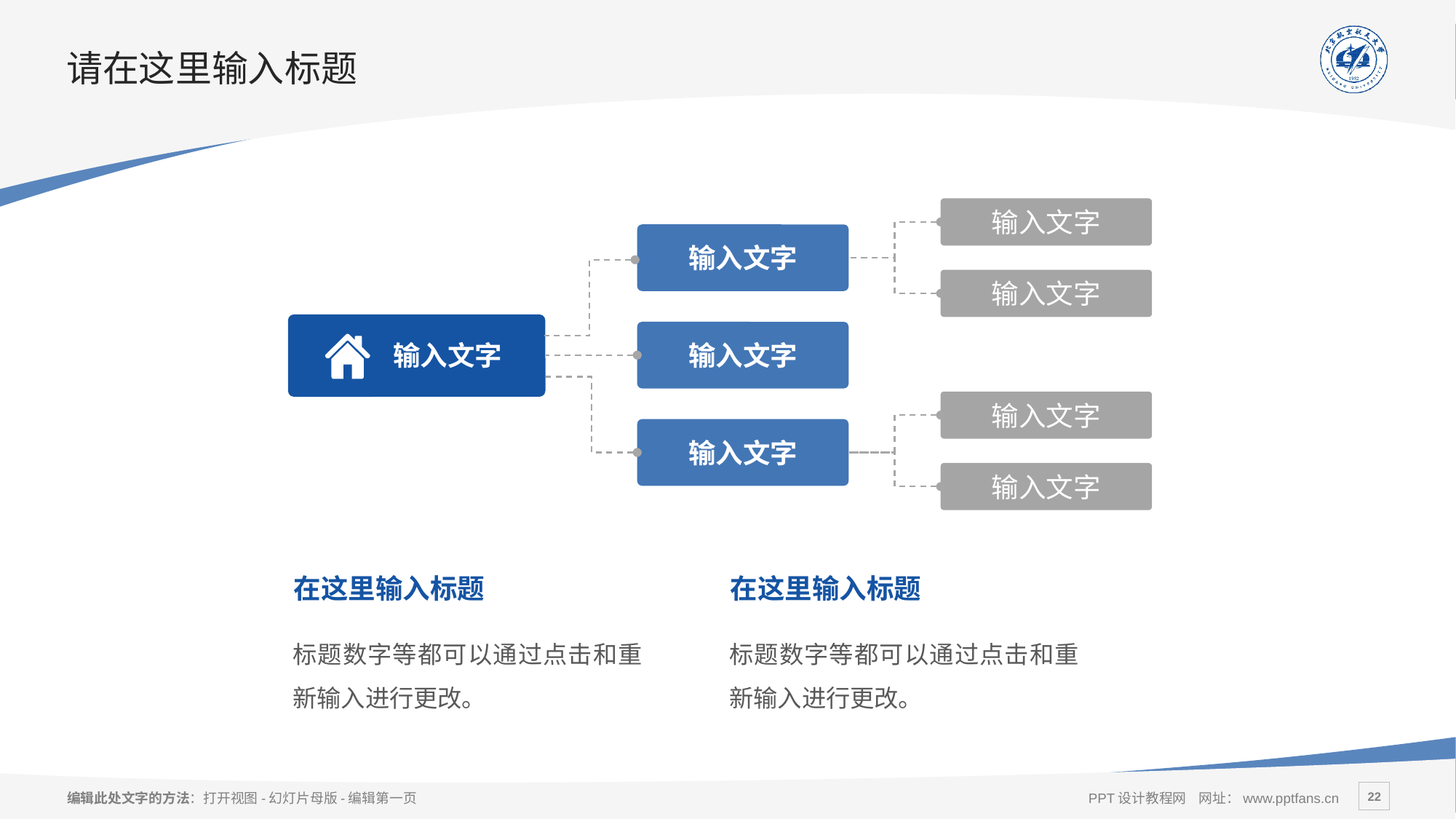

# 请在这里输入标题
输入文字
输入文字
输入文字

输入文字
输入文字

输入文字
输入文字
输入文字
在这里输入标题
在这里输入标题
标题数字等都可以通过点击和重新输入进行更改。
标题数字等都可以通过点击和重新输入进行更改。